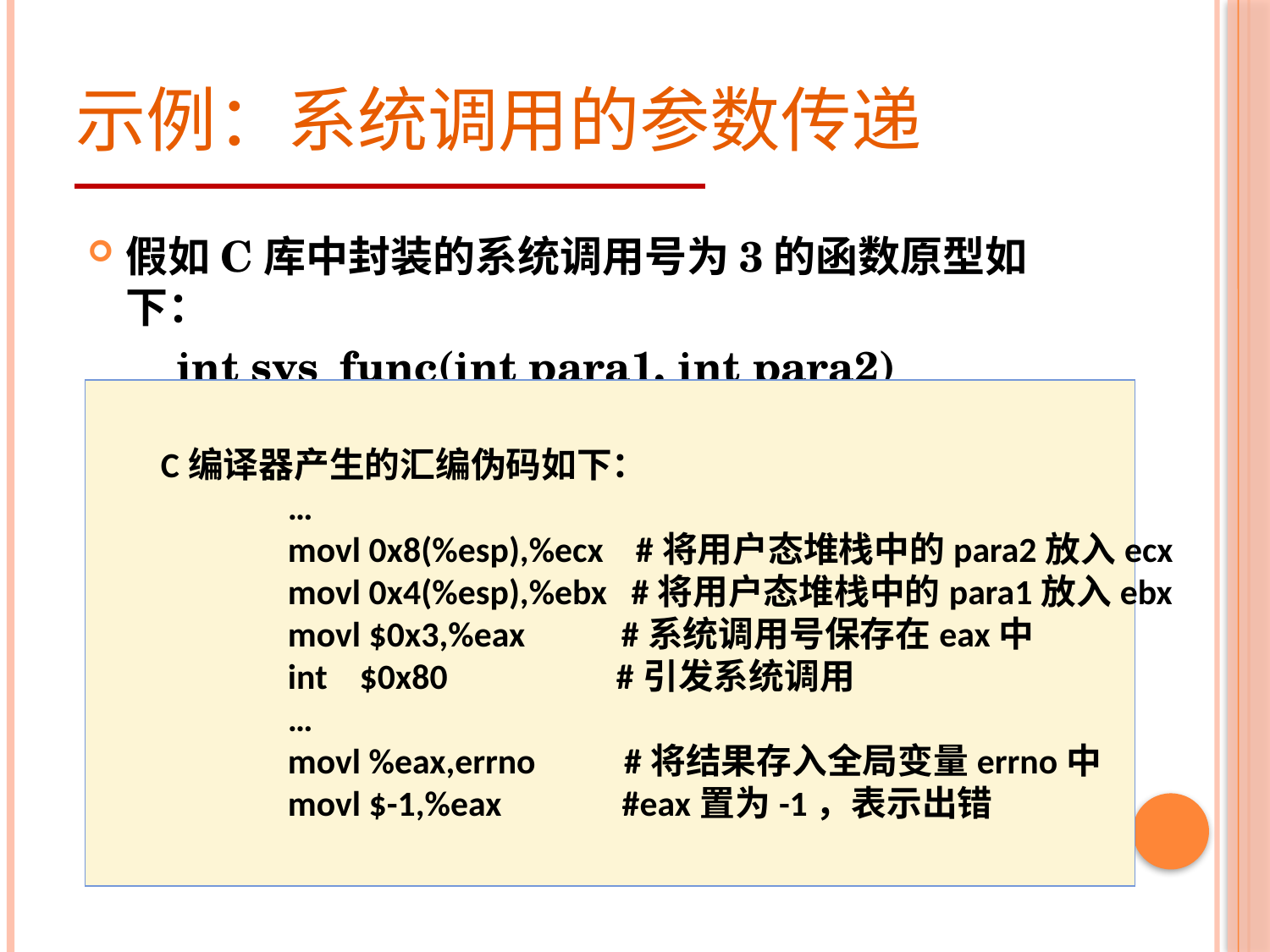

# 示例：系统调用的参数传递
假如C库中封装的系统调用号为3的函数原型如下：
	int sys_func(int para1, int para2)

C编译器产生的汇编伪码如下：
	…
	movl 0x8(%esp),%ecx    #将用户态堆栈中的para2放入ecx
	movl 0x4(%esp),%ebx   #将用户态堆栈中的para1放入ebx
	movl $0x3,%eax            #系统调用号保存在eax中
	int    $0x80                     #引发系统调用
	…
	movl %eax,errno           #将结果存入全局变量errno中
	movl $-1,%eax               #eax置为-1，表示出错